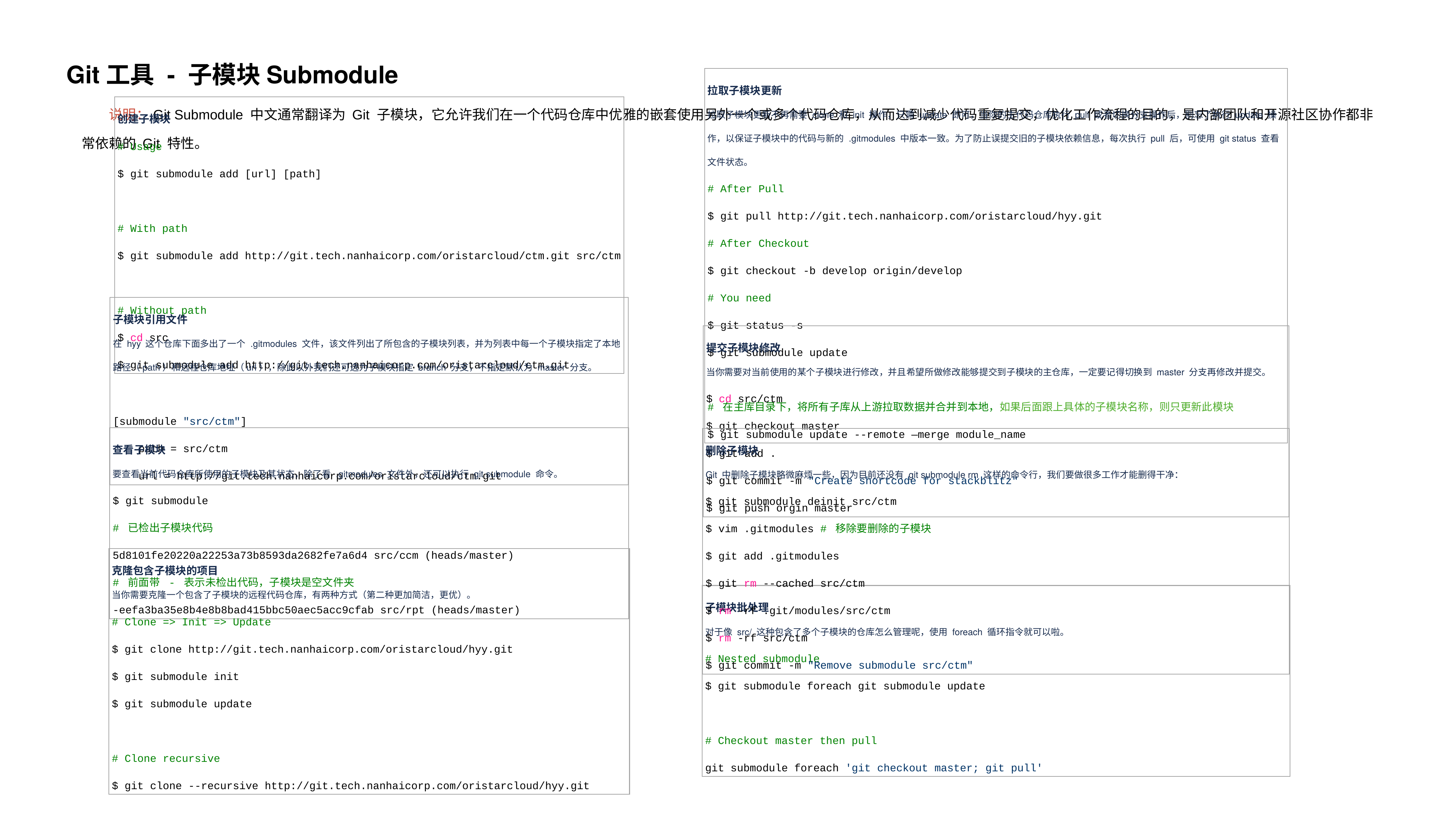

Git工具 - 子模块Submodule
说明：Git Submodule 中文通常翻译为 Git 子模块，它允许我们在一个代码仓库中优雅的嵌套使用另外一个或多个代码仓库，从而达到减少代码重复提交，优化工作流程的目的，是内部团队和开源社区协作都非常依赖的 Git 特性。
拉取子模块更新
拉取子模块更新不再需要 clone 和 init 操作，只需 update 即可，当你的主代码仓库执行 pull 或者切换分支操作后，别忘了执行 update 操作，以保证子模块中的代码与新的 .gitmodules 中版本一致。为了防止误提交旧的子模块依赖信息，每次执行 pull 后，可使用 git status 查看文件状态。
# After Pull
$ git pull http://git.tech.nanhaicorp.com/oristarcloud/hyy.git
# After Checkout
$ git checkout -b develop origin/develop
# You need
$ git status -s
$ git submodule update

# 在主库目录下，将所有子库从上游拉取数据并合并到本地，如果后面跟上具体的子模块名称，则只更新此模块
$ git submodule update --remote —merge module_name
创建子模块
# Usage
$ git submodule add [url] [path]

# With path
$ git submodule add http://git.tech.nanhaicorp.com/oristarcloud/ctm.git src/ctm

# Without path
$ cd src
$ git submodule add http://git.tech.nanhaicorp.com/oristarcloud/ctm.git
子模块引用文件
在 hyy 这个仓库下面多出了一个 .gitmodules 文件，该文件列出了所包含的子模块列表，并为列表中每一个子模块指定了本地路径（path）和远程仓库地址（url），除此以外我们还可选为子模块指定 branch 分支，不指定默认为 master 分支。

[submodule "src/ctm"]
    path = src/ctm
    url = http://git.tech.nanhaicorp.com/oristarcloud/ctm.git
提交子模块修改
当你需要对当前使用的某个子模块进行修改，并且希望所做修改能够提交到子模块的主仓库，一定要记得切换到 master 分支再修改并提交。
$ cd src/ctm
$ git checkout master
$ git add .
$ git commit -m "Create shortcode for stackblitz"
$ git push orgin master
查看子模块
要查看当前代码仓库所使用的子模块及其状态，除了看 .gitmodules 文件外，还可以执行 git submodule 命令。
$ git submodule
# 已检出子模块代码
5d8101fe20220a22253a73b8593da2682fe7a6d4 src/ccm (heads/master)
# 前面带 - 表示未检出代码，子模块是空文件夹
-eefa3ba35e8b4e8b8bad415bbc50aec5acc9cfab src/rpt (heads/master)
删除子模块
Git 中删除子模块略微麻烦一些，因为目前还没有 git submodule rm 这样的命令行，我们要做很多工作才能删得干净：
$ git submodule deinit src/ctm
$ vim .gitmodules # 移除要删除的子模块
$ git add .gitmodules
$ git rm --cached src/ctm
$ rm -rf .git/modules/src/ctm
$ rm -rf src/ctm
$ git commit -m "Remove submodule src/ctm"
克隆包含子模块的项目
当你需要克隆一个包含了子模块的远程代码仓库，有两种方式（第二种更加简洁，更优）。
# Clone => Init => Update
$ git clone http://git.tech.nanhaicorp.com/oristarcloud/hyy.git
$ git submodule init
$ git submodule update

# Clone recursive
$ git clone --recursive http://git.tech.nanhaicorp.com/oristarcloud/hyy.git
子模块批处理
对于像 src/ 这种包含了多个子模块的仓库怎么管理呢，使用 foreach 循环指令就可以啦。
# Nested submodule
$ git submodule foreach git submodule update

# Checkout master then pull
git submodule foreach 'git checkout master; git pull'